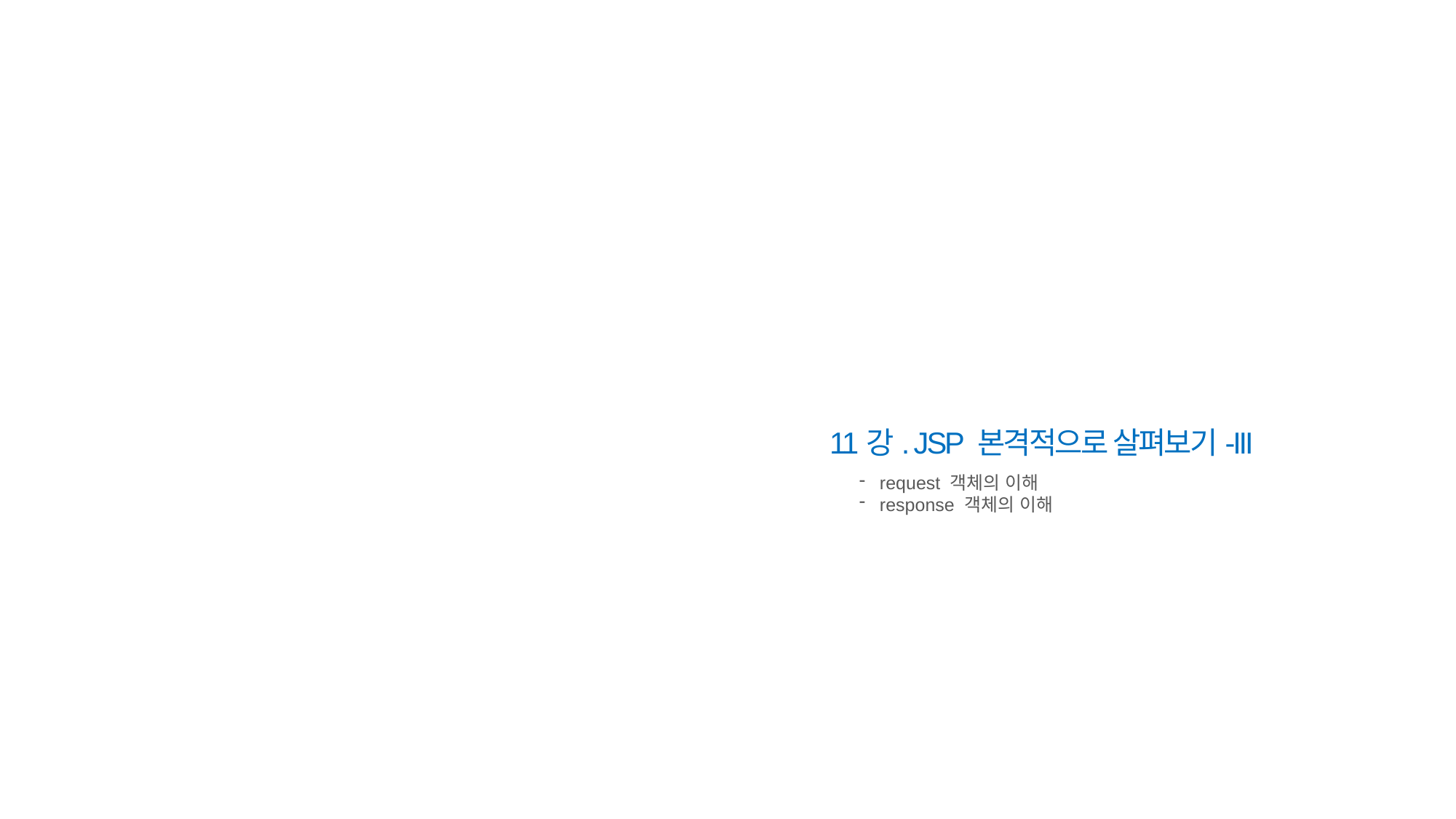

11강. JSP 본격적으로 살펴보기-III
request 객체의 이해
response 객체의 이해